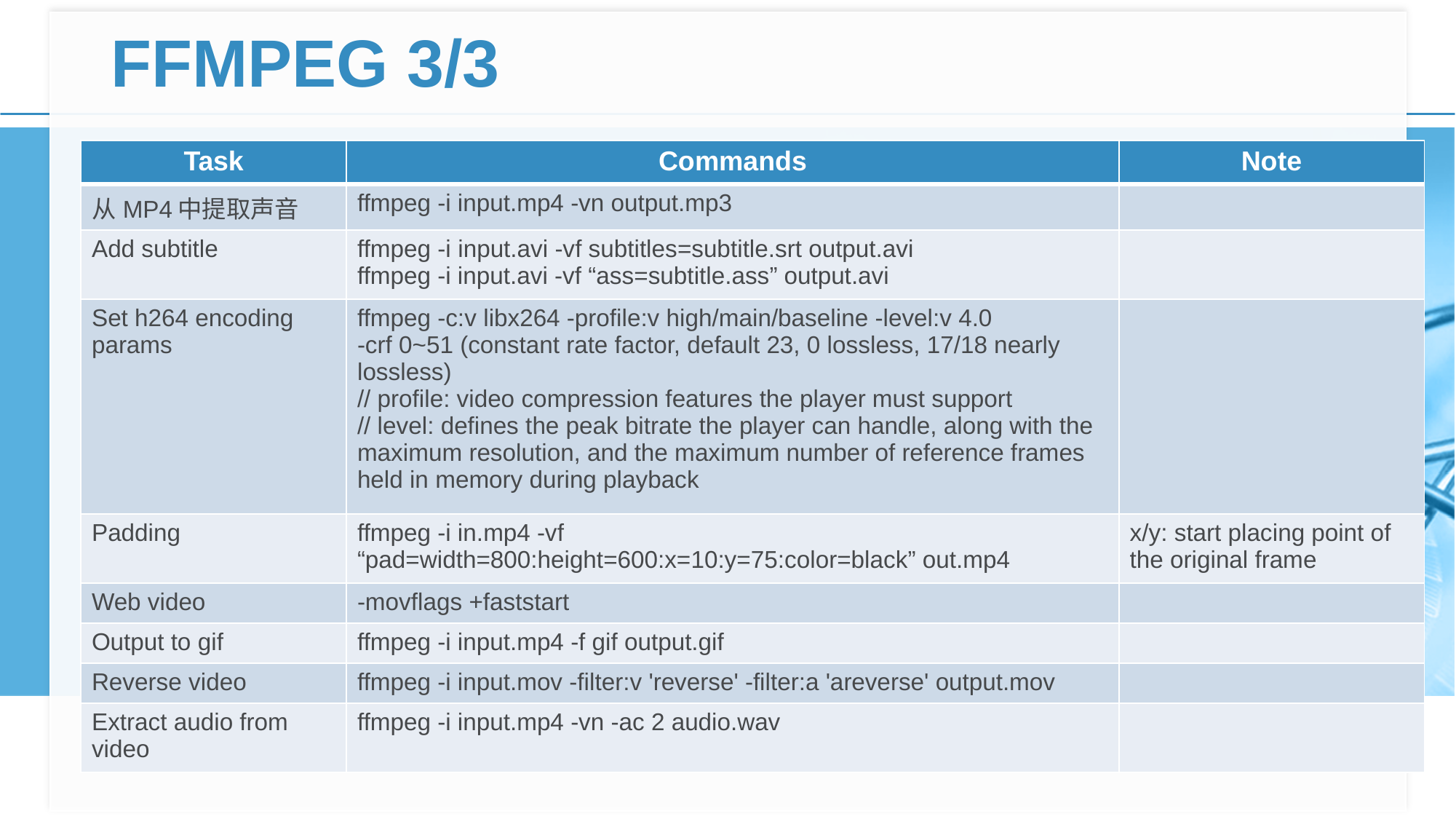

# FFMPEG 3/3
| Task | Commands | Note |
| --- | --- | --- |
| 从MP4中提取声音 | ffmpeg -i input.mp4 -vn output.mp3 |  |
| Add subtitle | ffmpeg -i input.avi -vf subtitles=subtitle.srt output.avi ffmpeg -i input.avi -vf “ass=subtitle.ass” output.avi |  |
| Set h264 encoding params | ffmpeg -c:v libx264 -profile:v high/main/baseline -level:v 4.0 -crf 0~51 (constant rate factor, default 23, 0 lossless, 17/18 nearly lossless) // profile: video compression features the player must support // level: defines the peak bitrate the player can handle, along with the maximum resolution, and the maximum number of reference frames held in memory during playback |  |
| Padding | ffmpeg -i in.mp4 -vf “pad=width=800:height=600:x=10:y=75:color=black” out.mp4 | x/y: start placing point of the original frame |
| Web video | -movflags +faststart |  |
| Output to gif | ffmpeg -i input.mp4 -f gif output.gif |  |
| Reverse video | ffmpeg -i input.mov -filter:v 'reverse' -filter:a 'areverse' output.mov |  |
| Extract audio from video | ffmpeg -i input.mp4 -vn -ac 2 audio.wav |  |